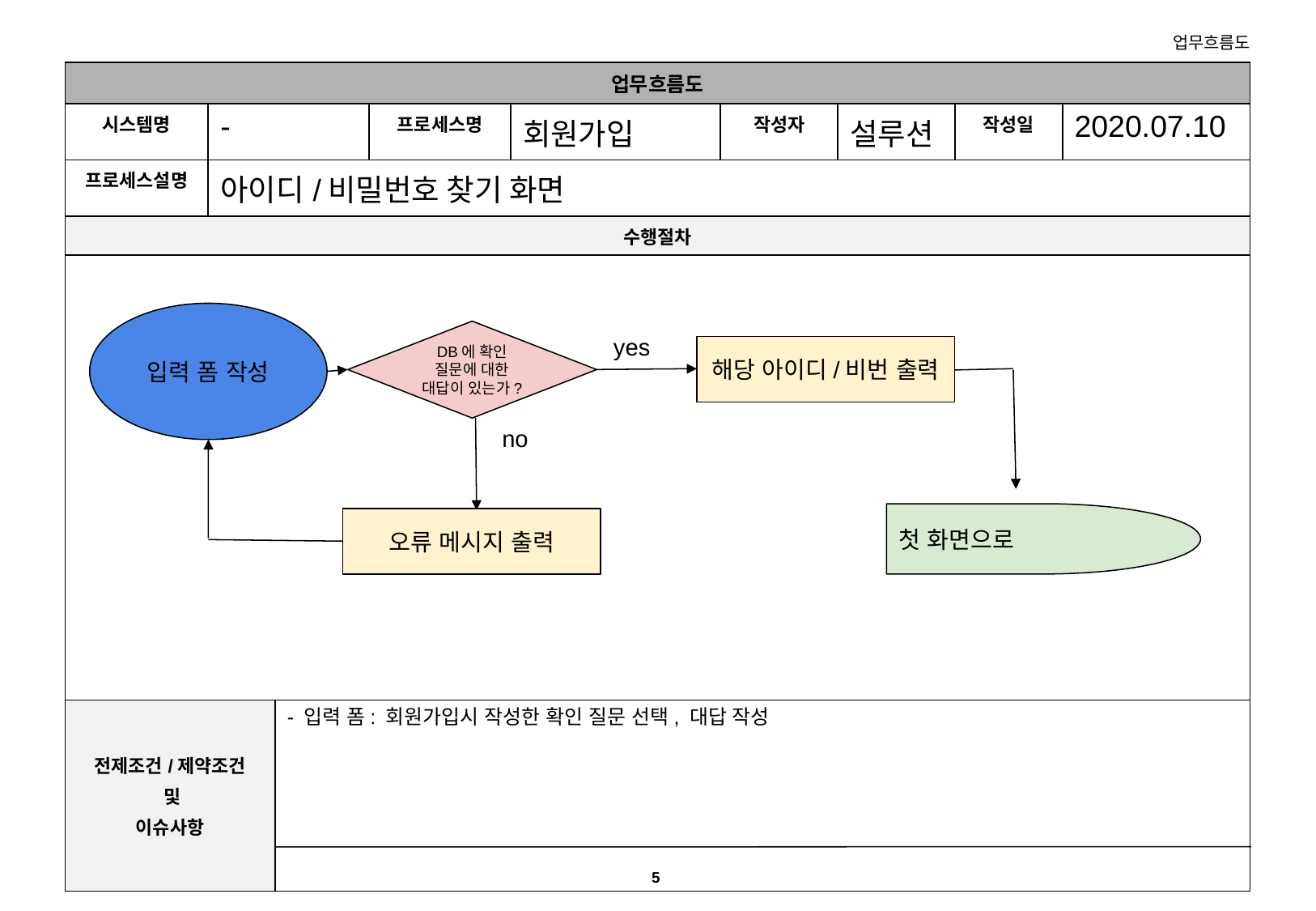

| 업무흐름도 |  |  |  |  |  |  |  |  |
| --- | --- | --- | --- | --- | --- | --- | --- | --- |
| 시스템명 | - |  | 프로세스명 | 회원가입 | 작성자 | 설루션 | 작성일 | 2020.07.10 |
| 프로세스설명 | 아이디/비밀번호 찾기 화면 |  |  |  |  |  |  |  |
| 수행절차 |  |  |  |  |  |  |  |  |
|  |  |  |  |  |  |  |  |  |
| 전제조건/제약조건 및 이슈사항 |  | - 입력 폼: 회원가입시 작성한 확인 질문 선택, 대답 작성 |  |  |  |  |  |  |
입력 폼 작성
yes
DB에 확인 질문에 대한 대답이 있는가?
해당 아이디/비번 출력
no
첫 화면으로
오류 메시지 출력